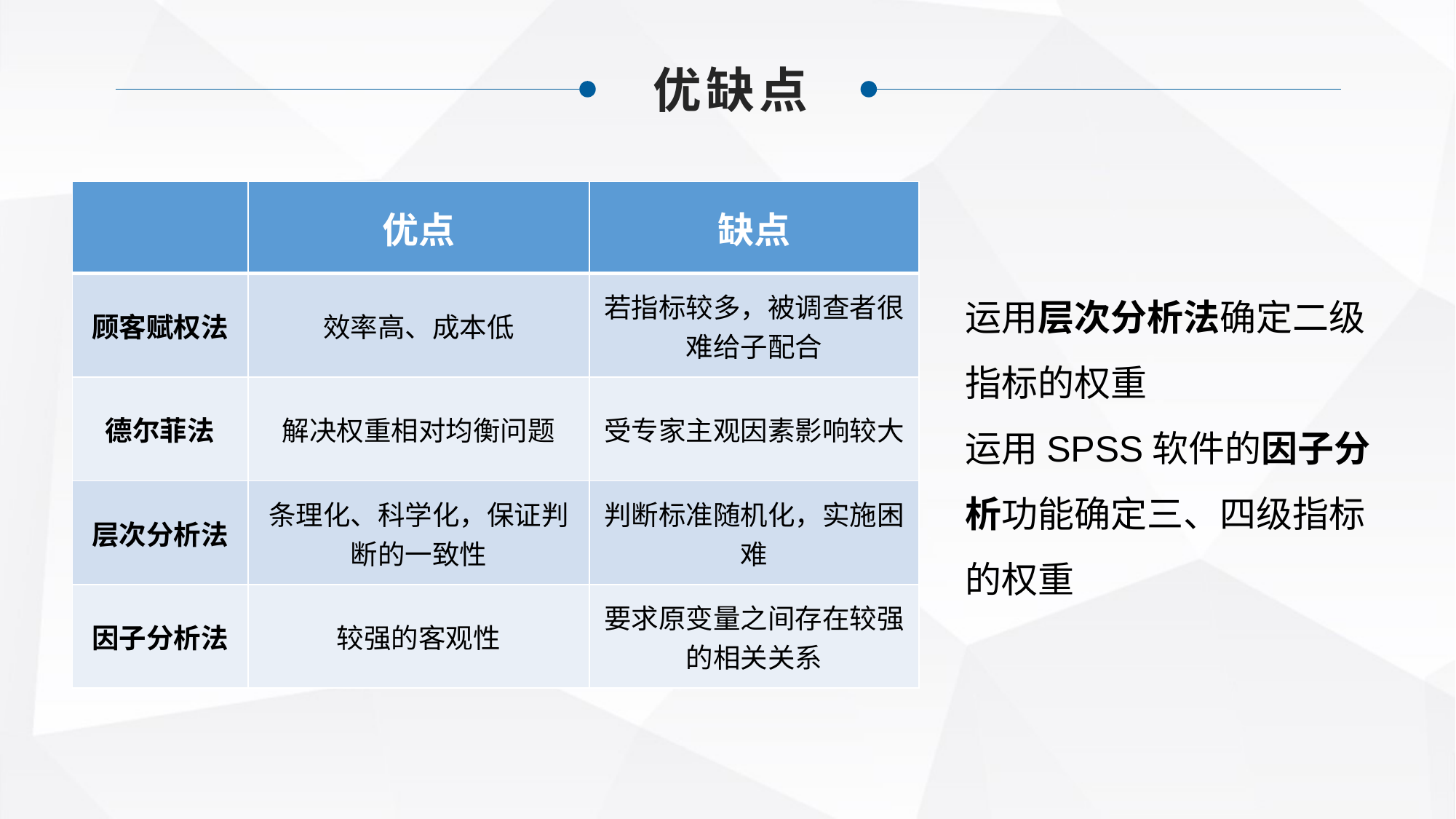

优缺点

|  | 优点 | 缺点 |
| --- | --- | --- |
| 顾客赋权法 | 效率高、成本低 | 若指标较多，被调查者很难给子配合 |
| 德尔菲法 | 解决权重相对均衡问题 | 受专家主观因素影响较大 |
| 层次分析法 | 条理化、科学化，保证判断的一致性 | 判断标准随机化，实施困难 |
| 因子分析法 | 较强的客观性 | 要求原变量之间存在较强的相关关系 |
运用层次分析法确定二级指标的权重
运用SPSS软件的因子分析功能确定三、四级指标的权重